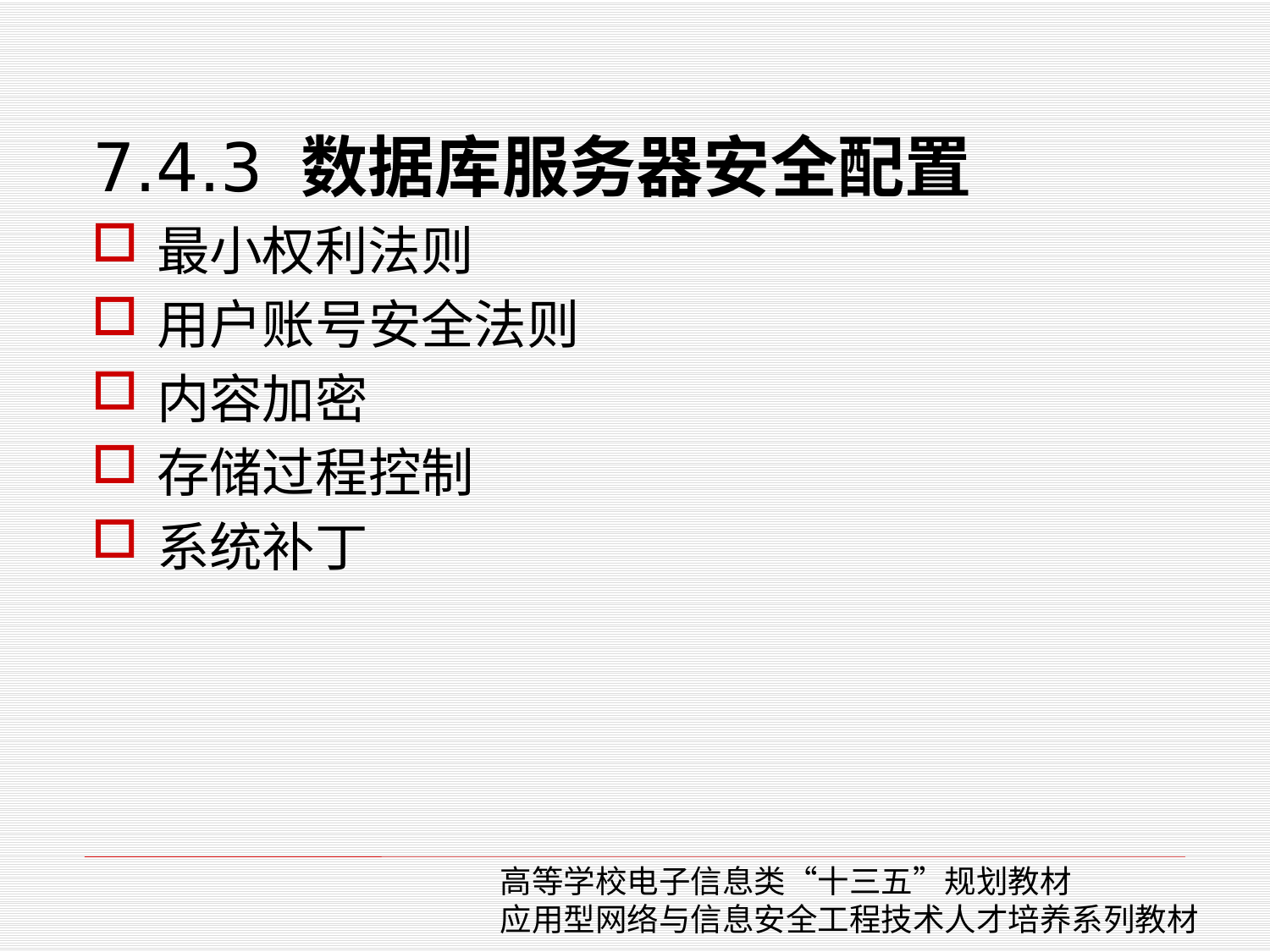

# 7.4.3 数据库服务器安全配置
最小权利法则
用户账号安全法则
内容加密
存储过程控制
系统补丁

高等学校电子信息类“十三五”规划教材
应用型网络与信息安全工程技术人才培养系列教材